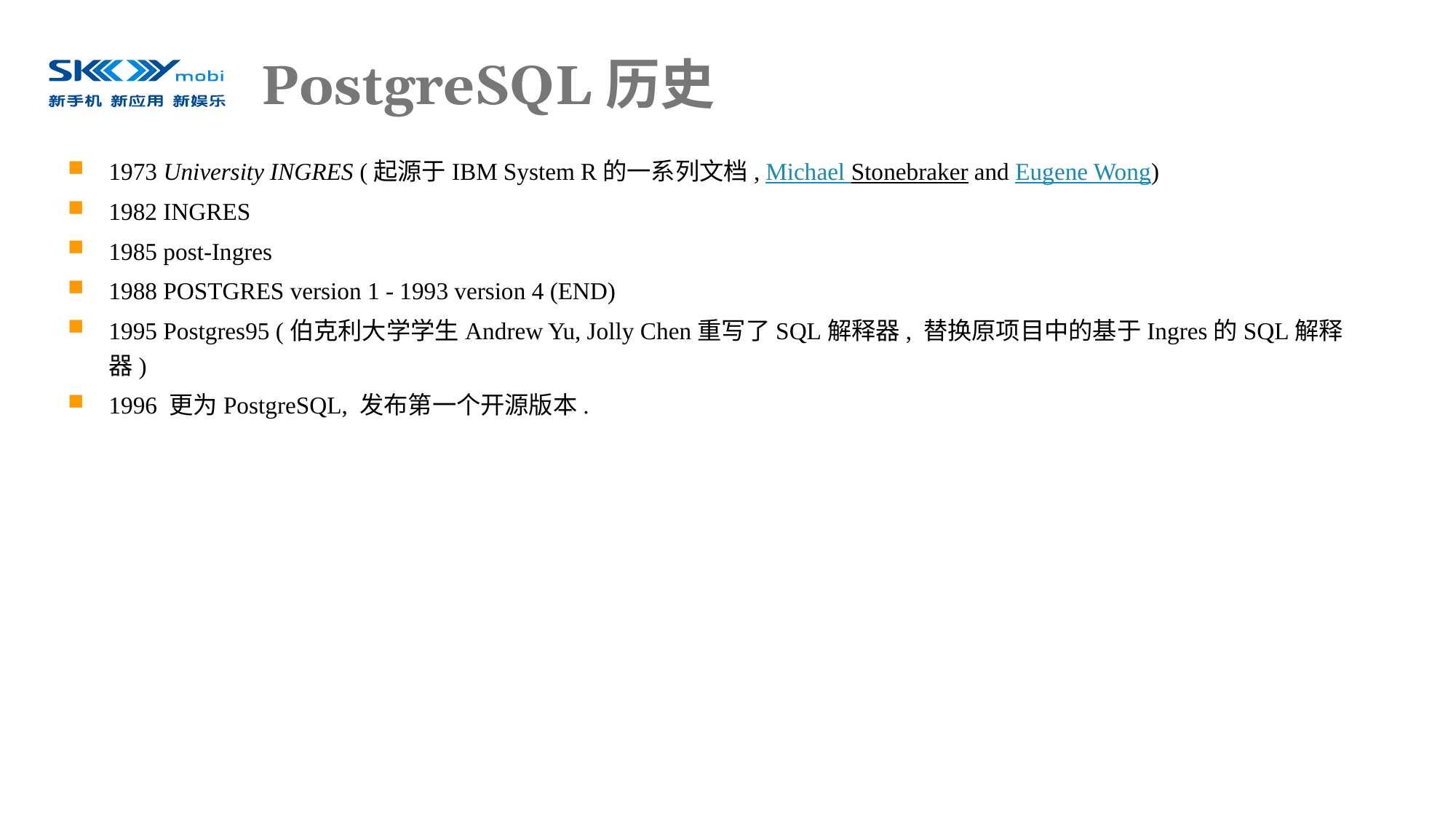

# PostgreSQL历史
1973 University INGRES (起源于IBM System R的一系列文档, Michael Stonebraker and Eugene Wong)
1982 INGRES
1985 post-Ingres
1988 POSTGRES version 1 - 1993 version 4 (END)
1995 Postgres95 (伯克利大学学生Andrew Yu, Jolly Chen重写了SQL解释器, 替换原项目中的基于Ingres的SQL解释器)
1996 更为PostgreSQL, 发布第一个开源版本.